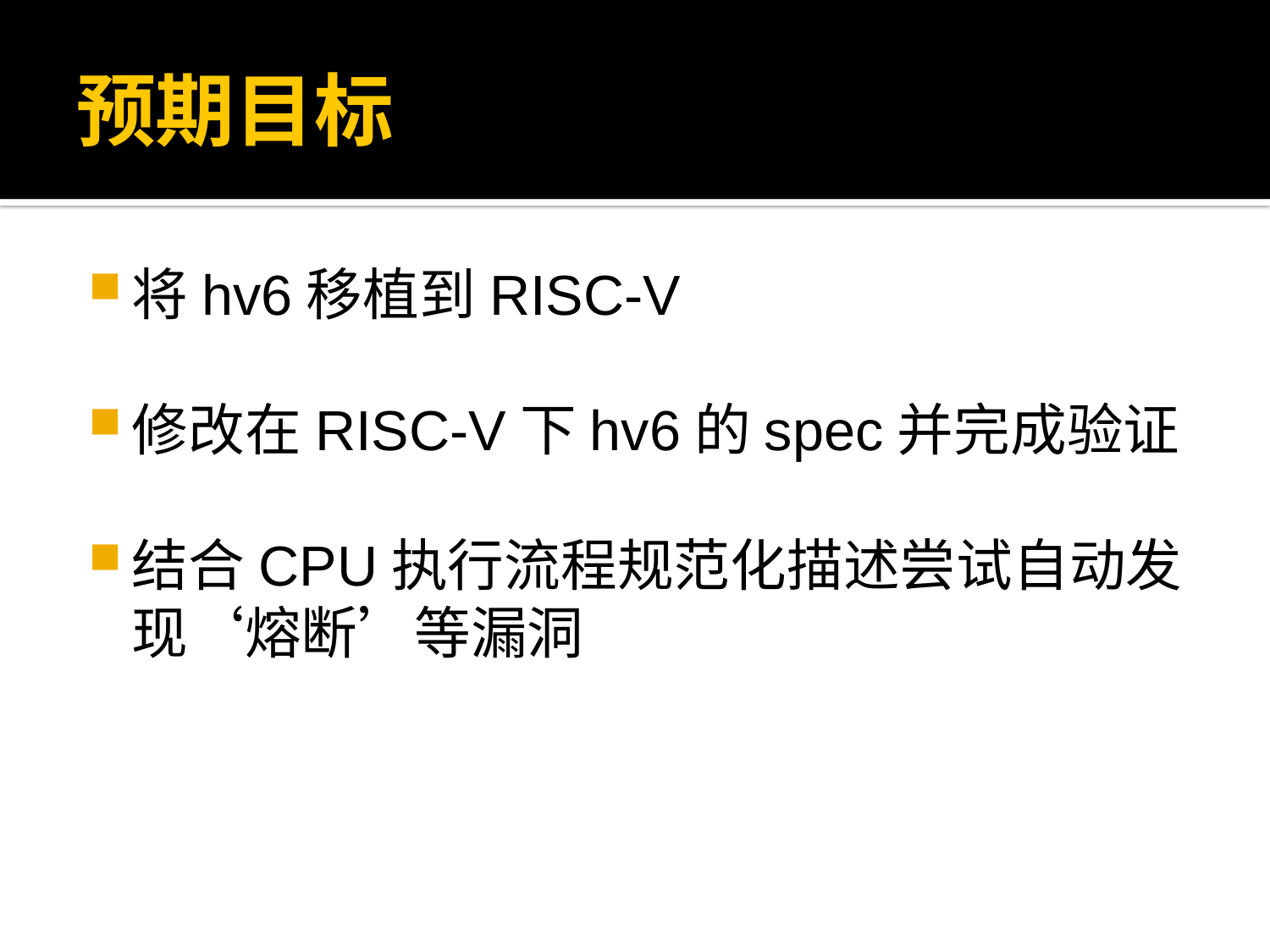

# 预期目标
将hv6移植到RISC-V

修改在RISC-V下hv6的spec并完成验证

结合CPU执行流程规范化描述尝试自动发现‘熔断’等漏洞